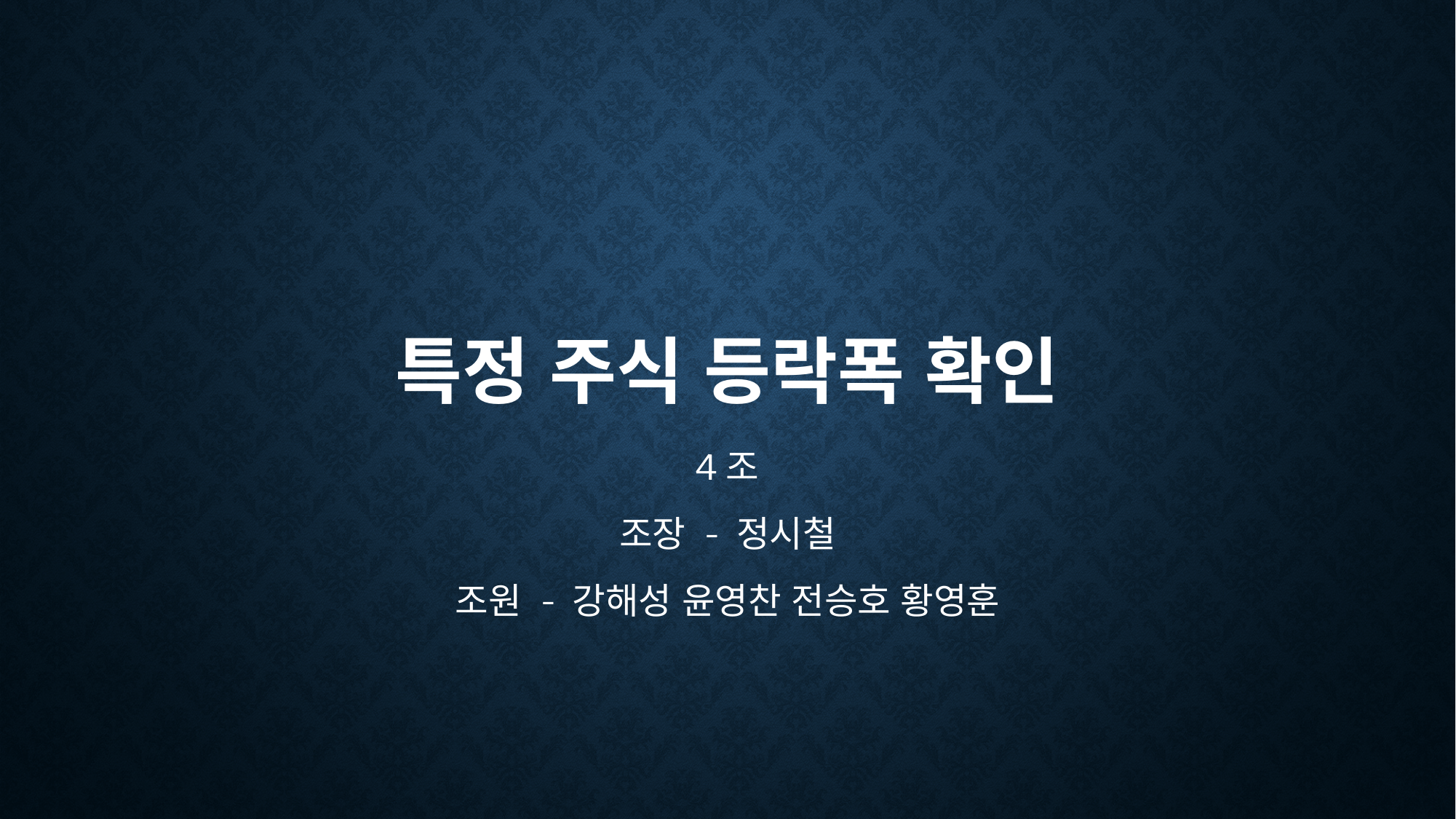

# 특정 주식 등락폭 확인
4조
조장 - 정시철
조원 - 강해성 윤영찬 전승호 황영훈